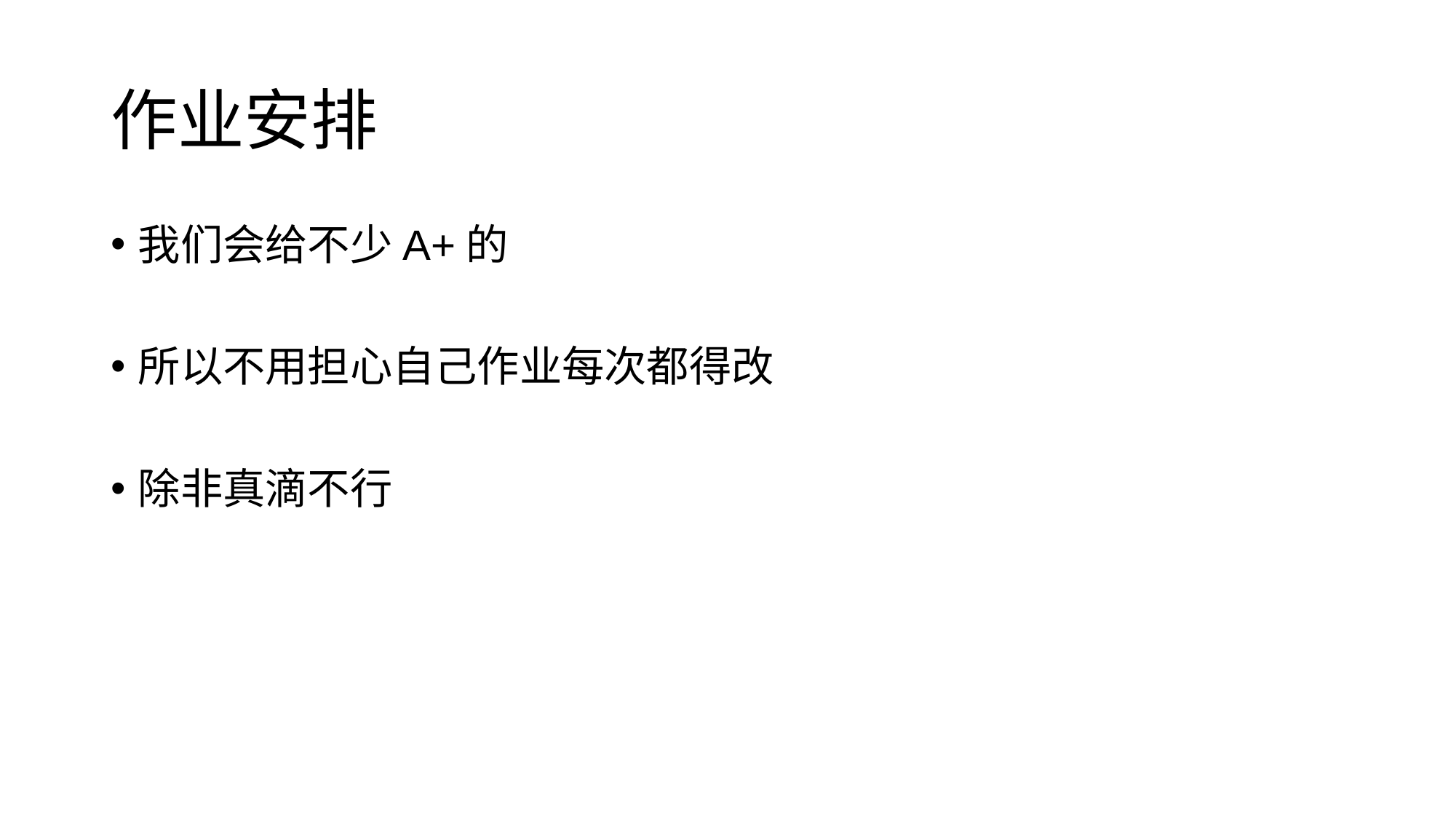

# 作业安排
我们会给不少A+的

所以不用担心自己作业每次都得改

除非真滴不行